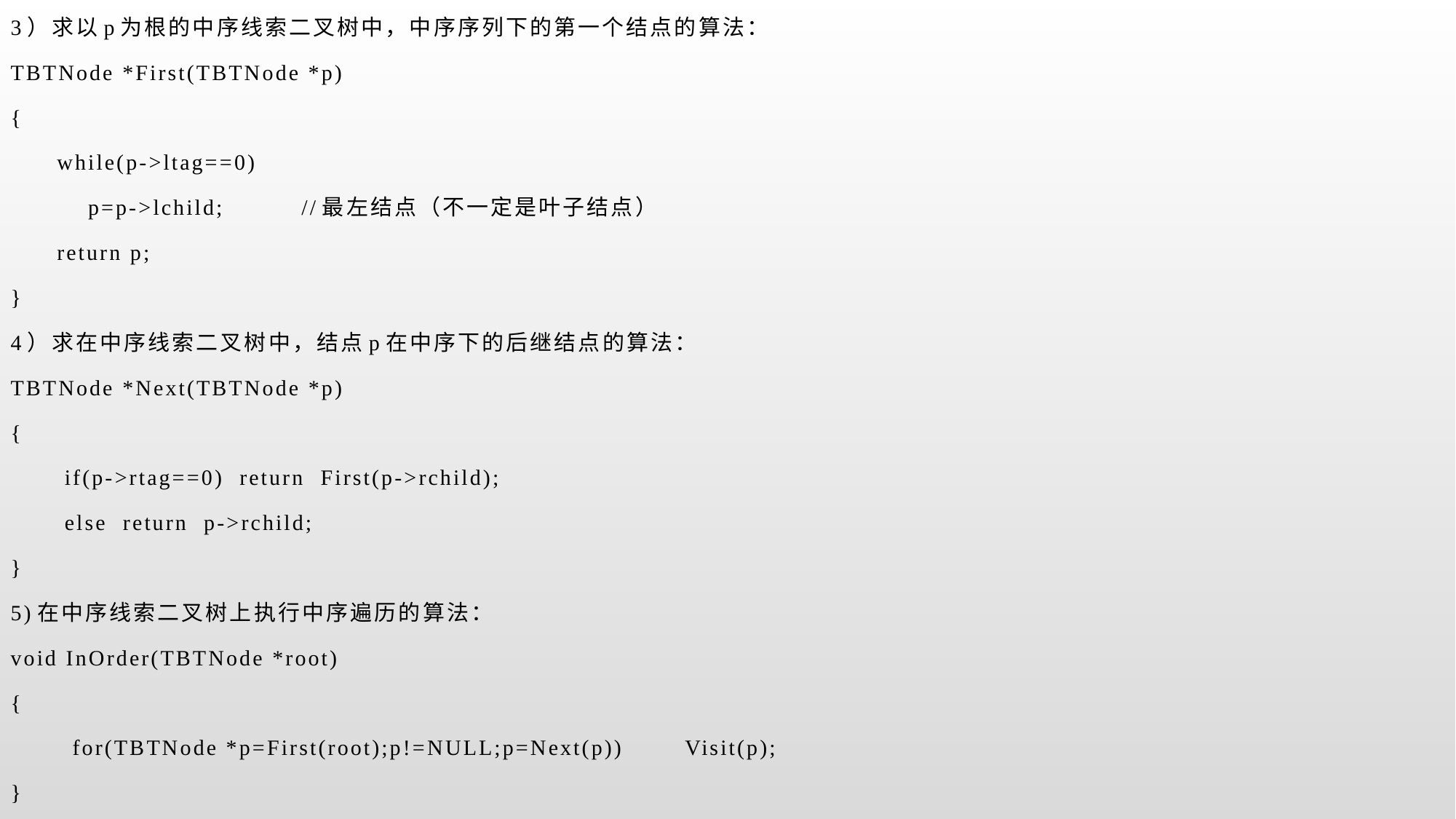

3）求以p为根的中序线索二叉树中，中序序列下的第一个结点的算法：
TBTNode *First(TBTNode *p)
{
      while(p->ltag==0)
          p=p->lchild;          //最左结点（不一定是叶子结点）
      return p;
}
4）求在中序线索二叉树中，结点p在中序下的后继结点的算法：
TBTNode *Next(TBTNode *p)
{
       if(p->rtag==0)  return  First(p->rchild);
       else  return  p->rchild;
}
5)在中序线索二叉树上执行中序遍历的算法：
void InOrder(TBTNode *root)
{
        for(TBTNode *p=First(root);p!=NULL;p=Next(p))        Visit(p);
}